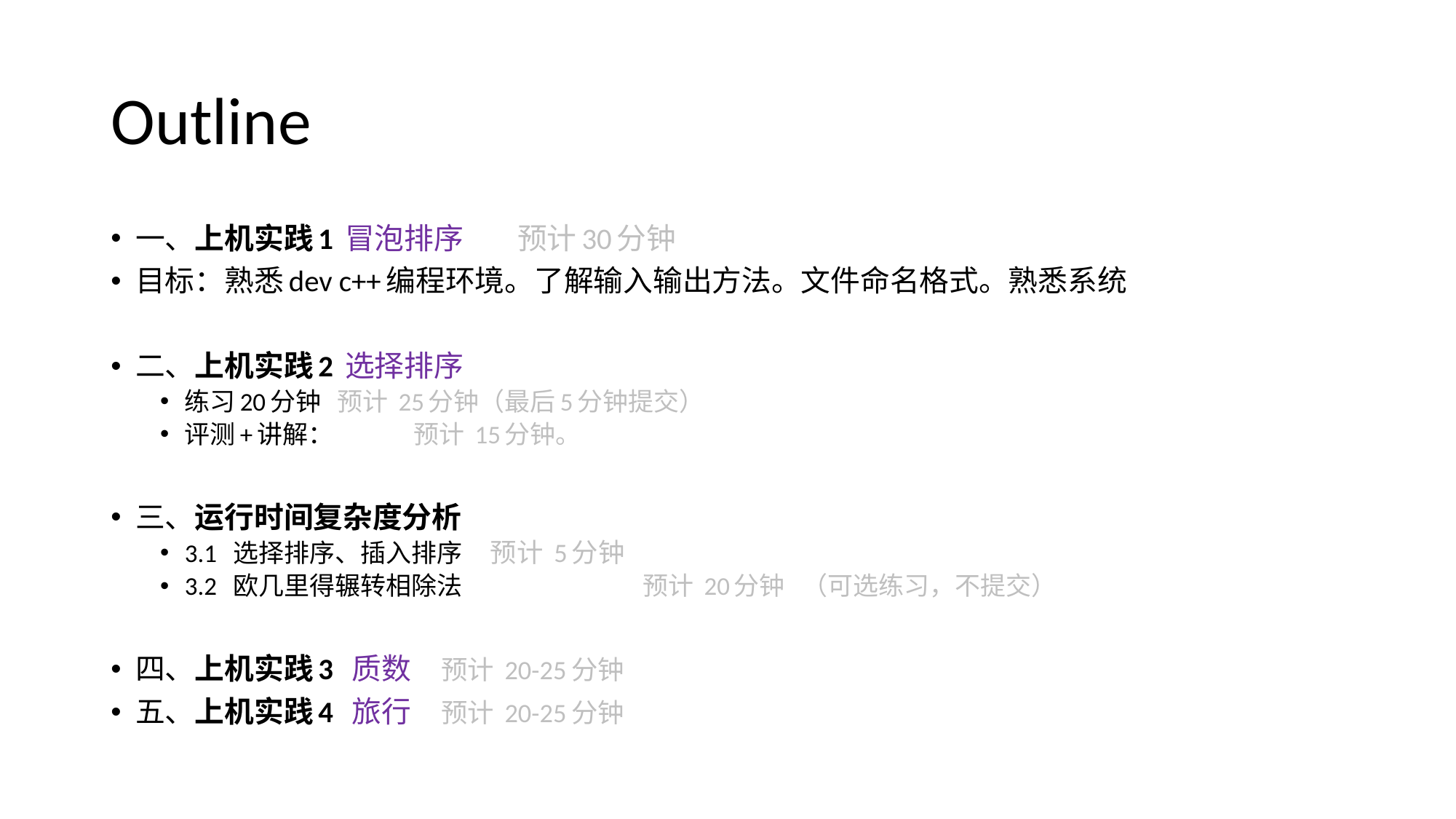

# Outline
一、上机实践1 冒泡排序			预计30分钟
目标：熟悉dev c++编程环境。了解输入输出方法。文件命名格式。熟悉系统

二、上机实践2 选择排序
练习20分钟				预计 25分钟（最后5分钟提交）
评测+讲解： 				预计 15分钟。

三、运行时间复杂度分析
3.1  选择排序、插入排序     			预计 5分钟
3.2  欧几里得辗转相除法	   	          	预计 20分钟   （可选练习，不提交）

四、上机实践3  质数				预计 20-25分钟
五、上机实践4  旅行				预计 20-25分钟